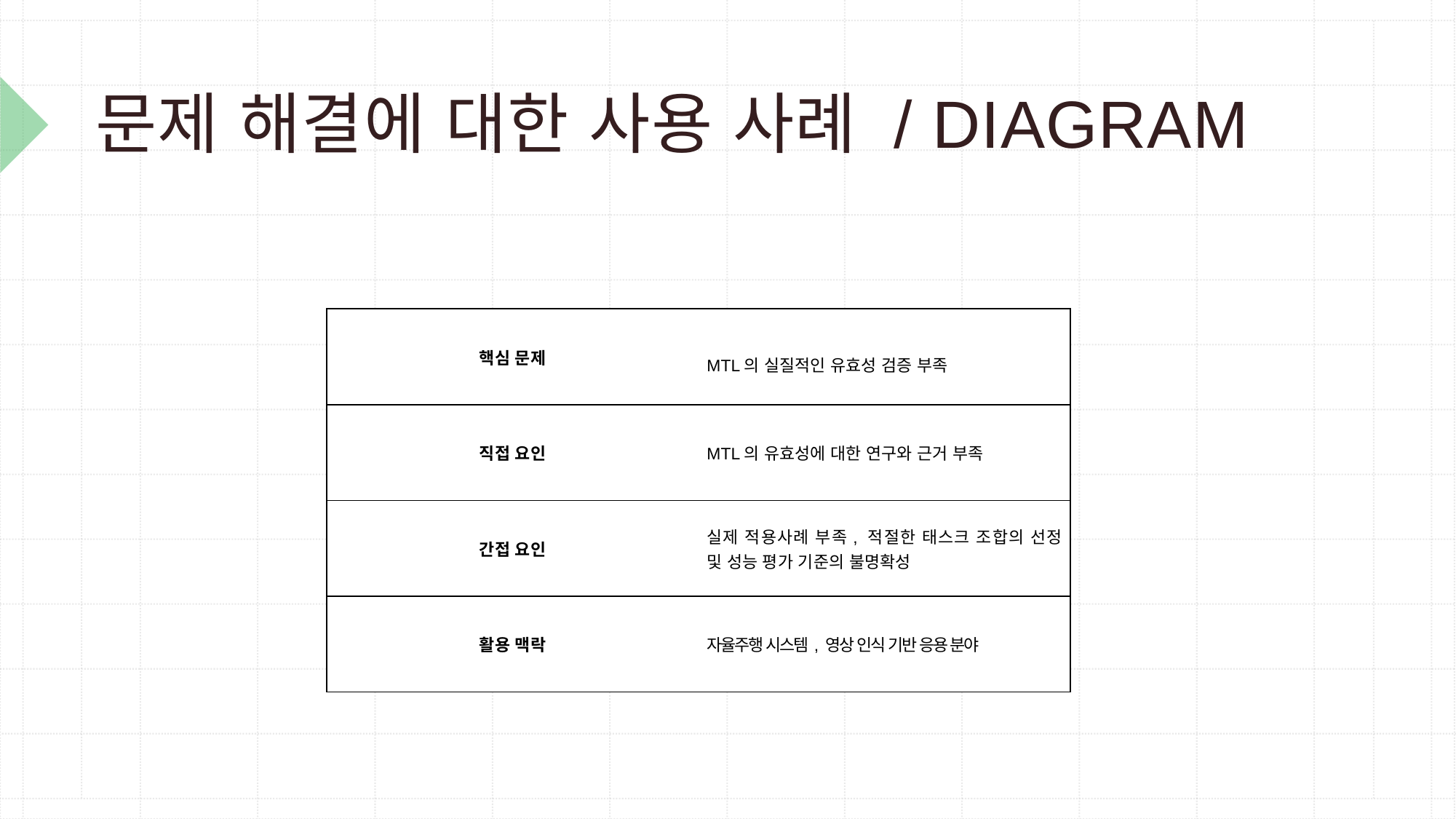

# 문제 해결에 대한 사용 사례 / DIAGRAM
| 핵심 문제 | MTL의 실질적인 유효성 검증 부족 |
| --- | --- |
| 직접 요인 | MTL의 유효성에 대한 연구와 근거 부족 |
| 간접 요인 | 실제 적용사례 부족, 적절한 태스크 조합의 선정 및 성능 평가 기준의 불명확성 |
| 활용 맥락 | 자율주행 시스템, 영상 인식 기반 응용 분야 |